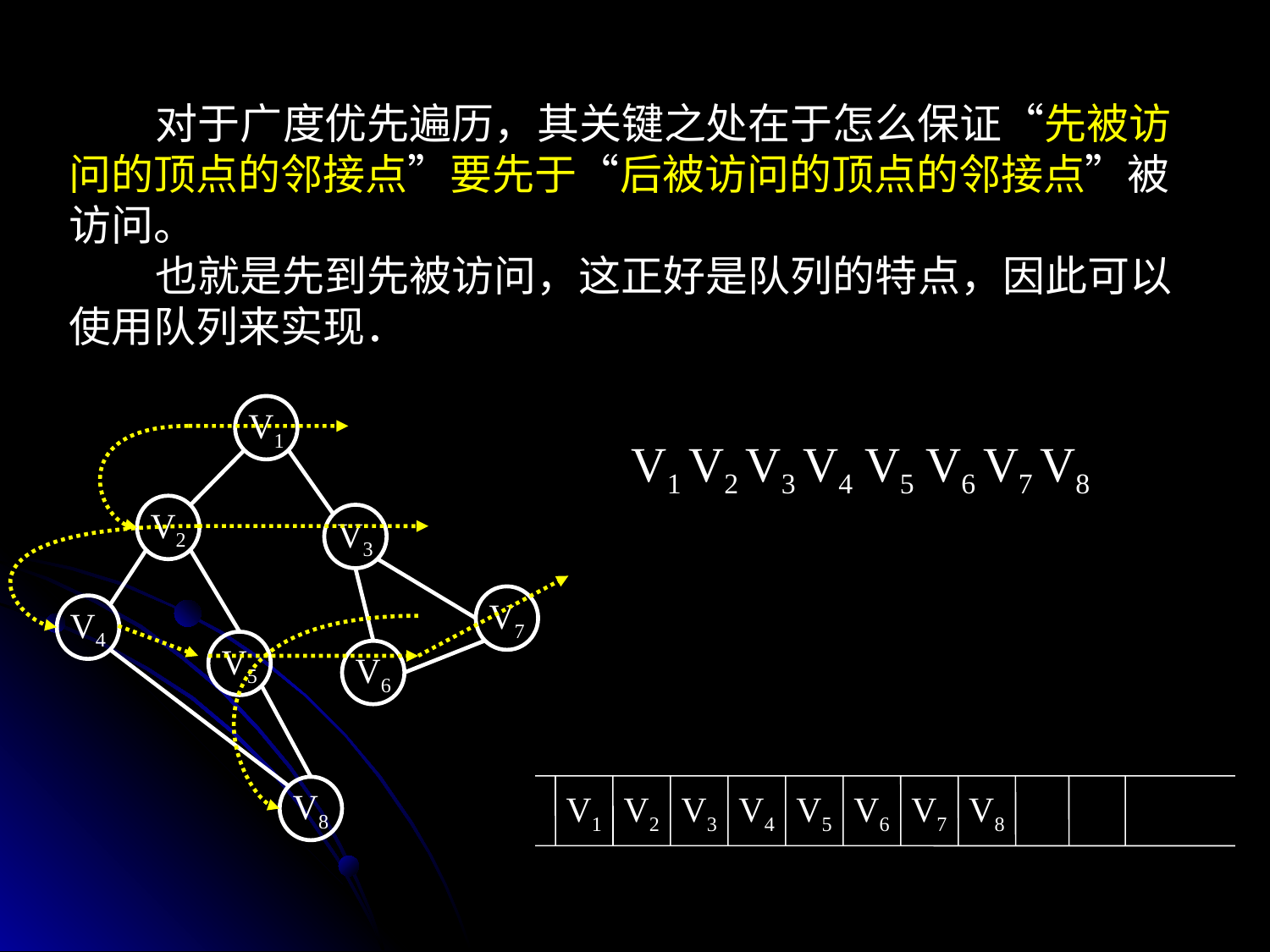

对于广度优先遍历，其关键之处在于怎么保证“先被访问的顶点的邻接点”要先于“后被访问的顶点的邻接点”被访问。
        也就是先到先被访问，这正好是队列的特点，因此可以使用队列来实现．
V1
V2
V3
V7
V4
V5
V6
V8

V1 V2 V3 V4 V5 V6 V7 V8

V1
V2
V3
V4
V5
V6
V7
V8